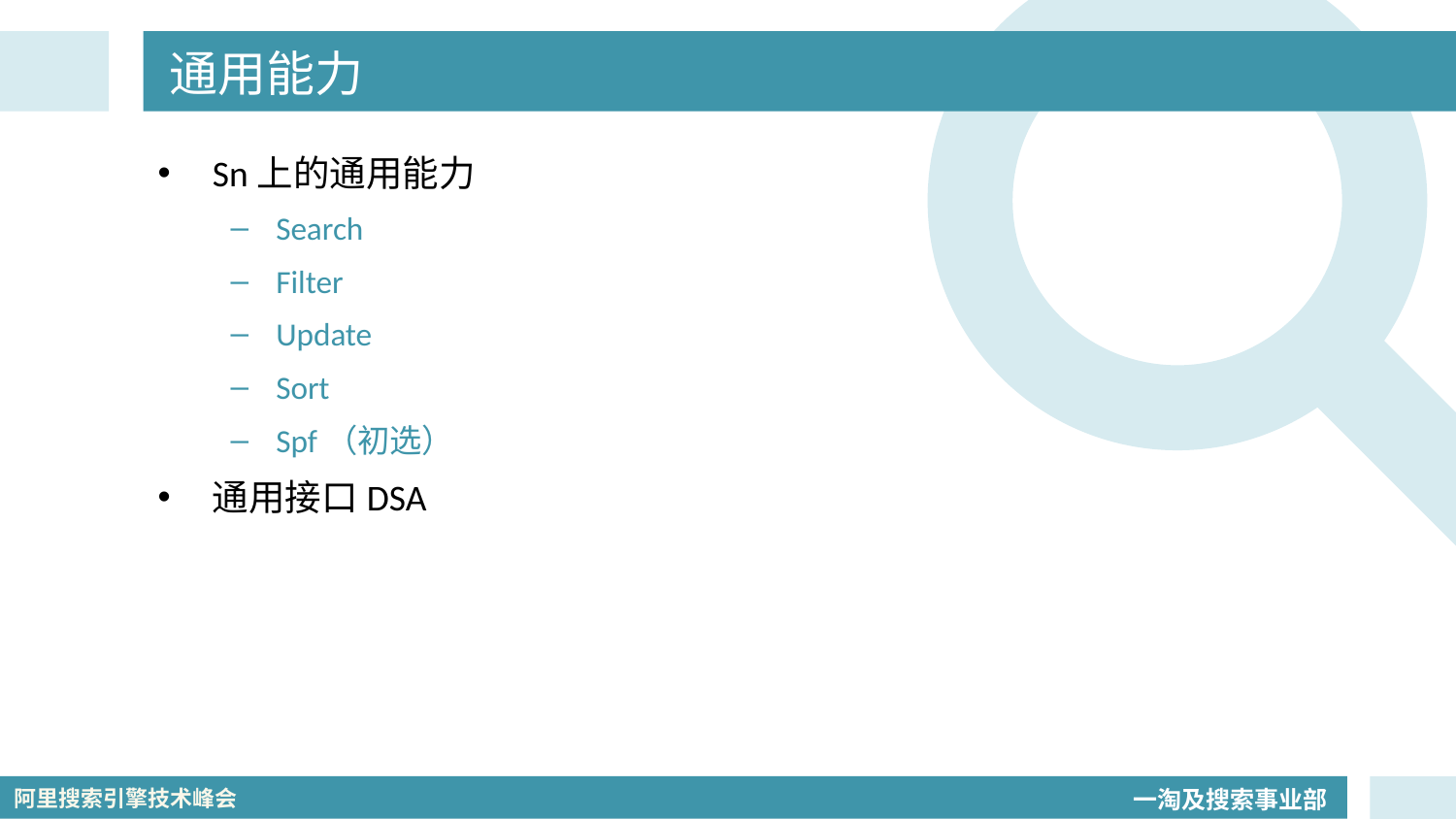

# 通用能力
Sn上的通用能力
Search
Filter
Update
Sort
Spf（初选）
通用接口DSA